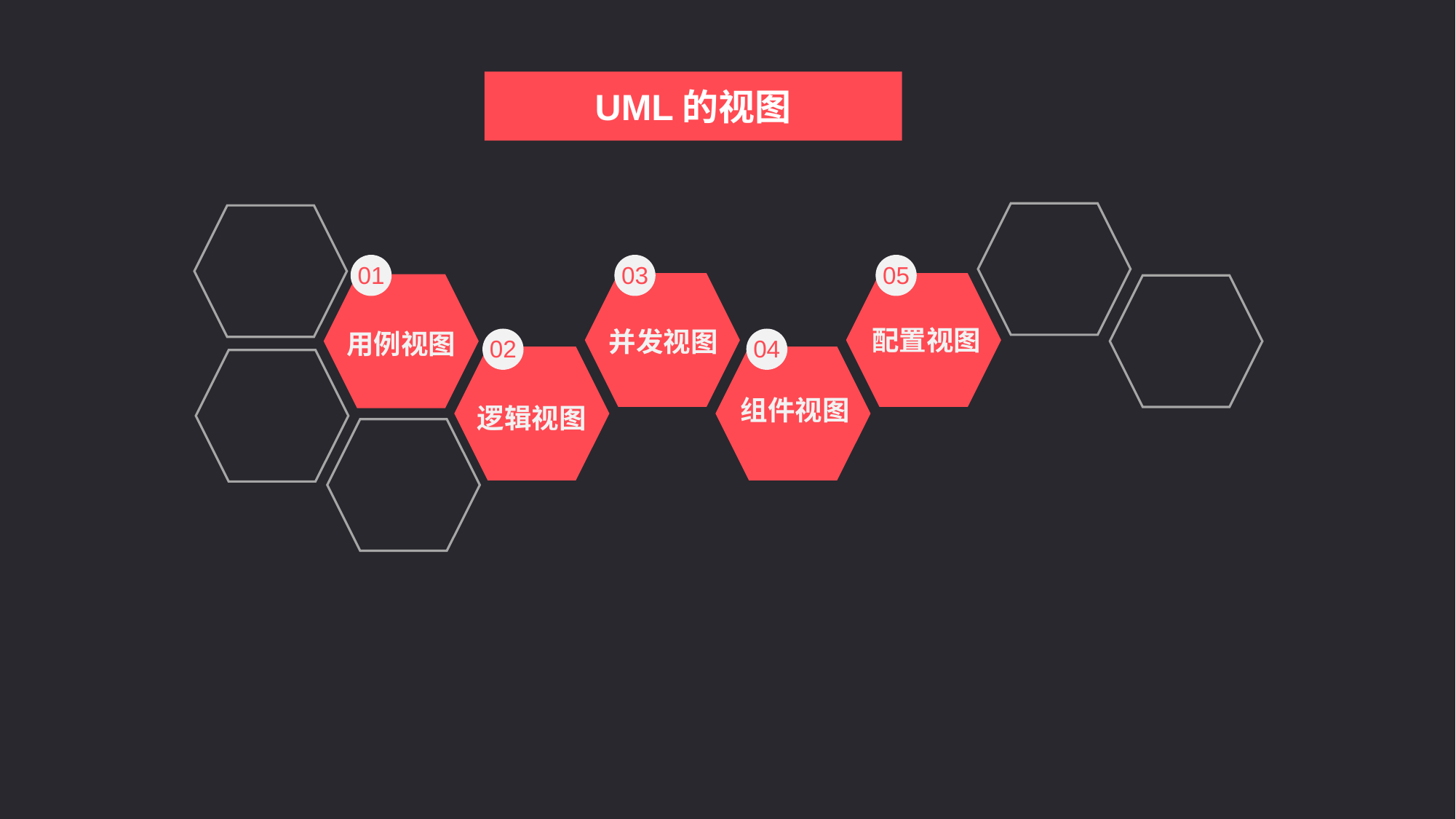

UML的视图

01

用例视图

03

并发视图

05

配置视图

02

逻辑视图

04

组件视图